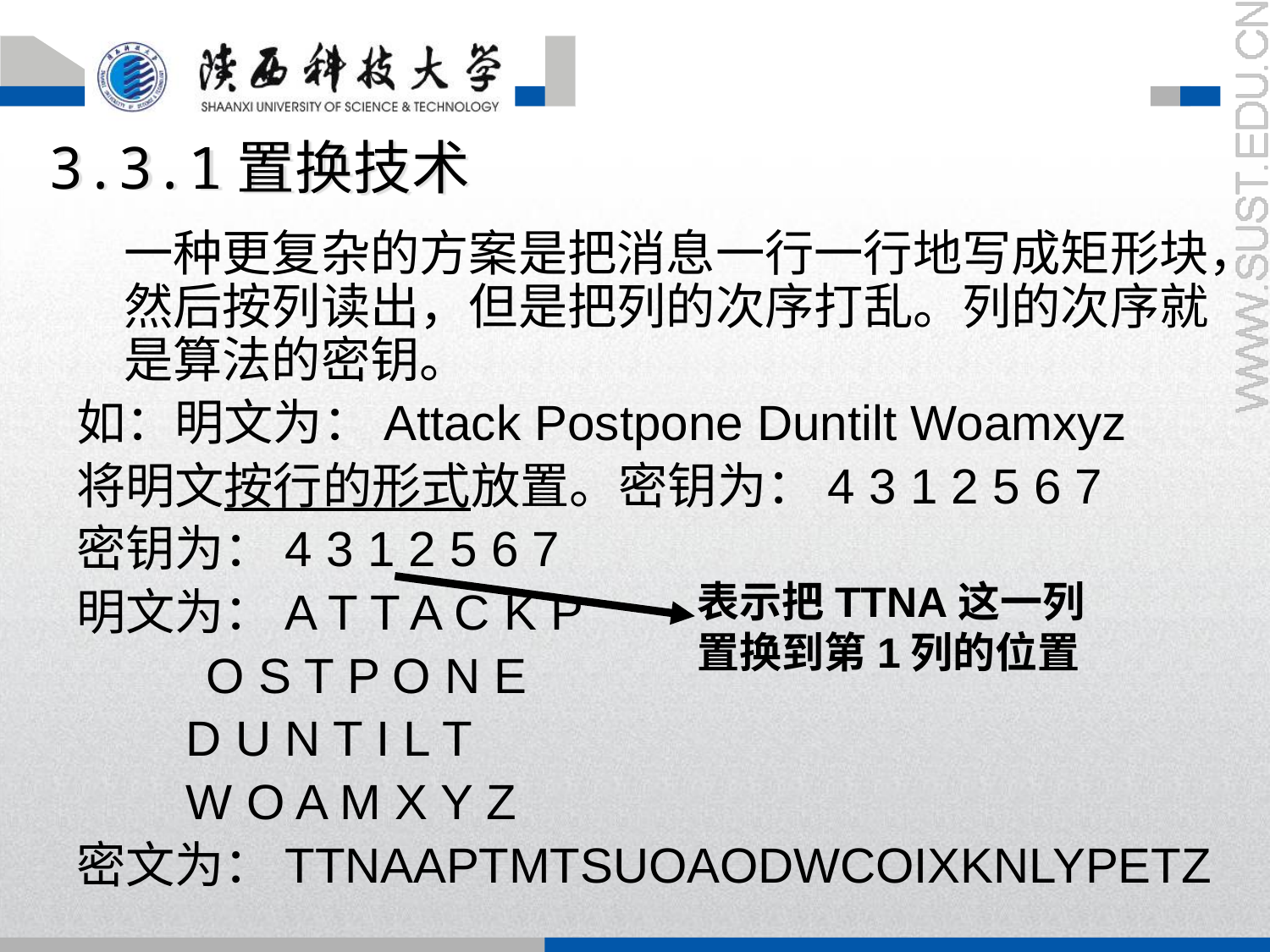

3.3.1置换技术
	一种更复杂的方案是把消息一行一行地写成矩形块，然后按列读出，但是把列的次序打乱。列的次序就是算法的密钥。
如：明文为：Attack Postpone Duntilt Woamxyz
将明文按行的形式放置。密钥为：4 3 1 2 5 6 7
密钥为：4 3 1 2 5 6 7
明文为：A T T A C K P
	      O S T P O N E
        D U N T I L T
        W O A M X Y Z
密文为：TTNAAPTMTSUOAODWCOIXKNLYPETZ
表示把TTNA这一列
置换到第1列的位置